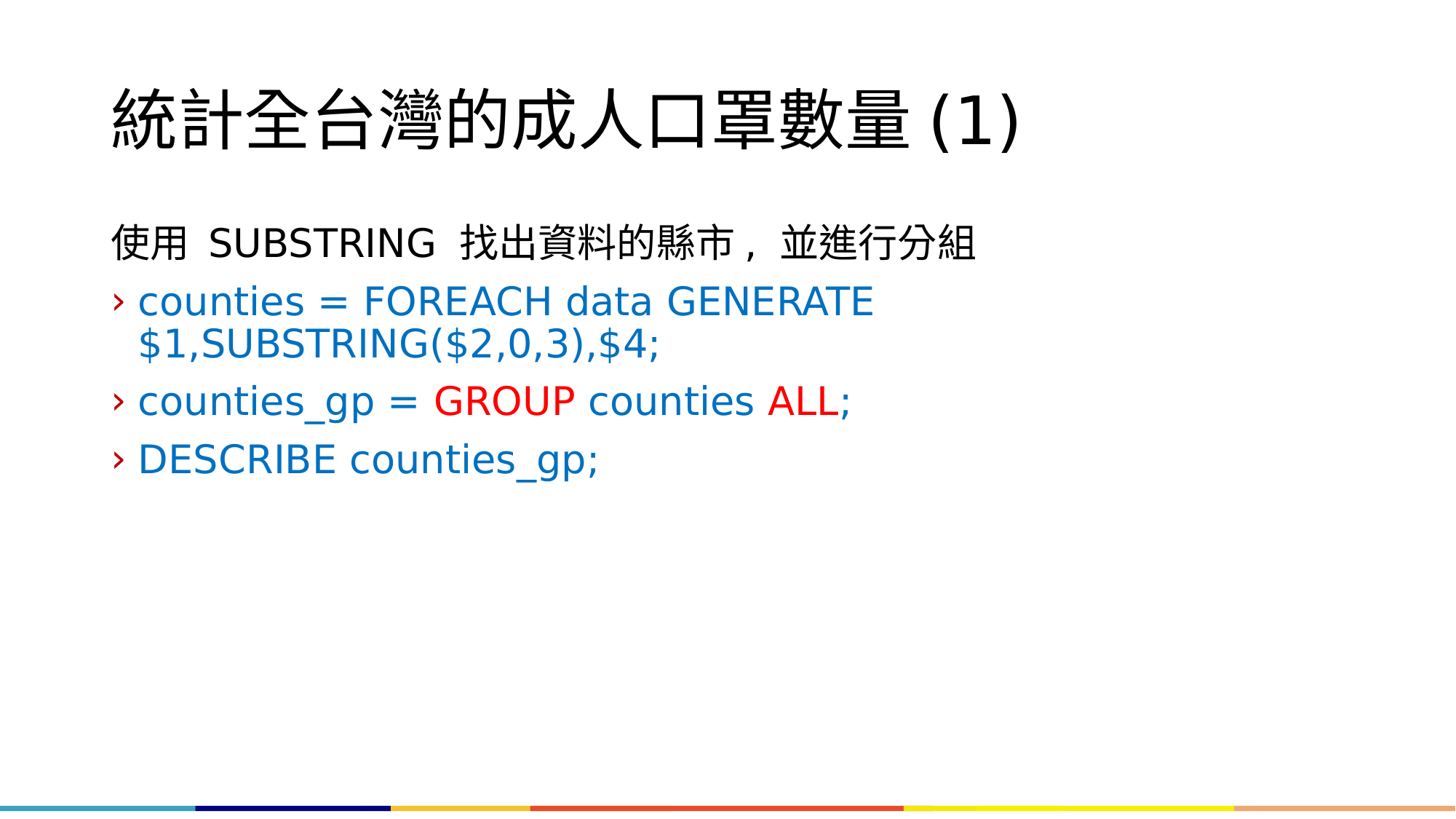

# 統計全台灣的成人口罩數量(1)
使用 SUBSTRING 找出資料的縣市, 並進行分組
counties = FOREACH data GENERATE $1,SUBSTRING($2,0,3),$4;
counties_gp = GROUP counties ALL;
DESCRIBE counties_gp;